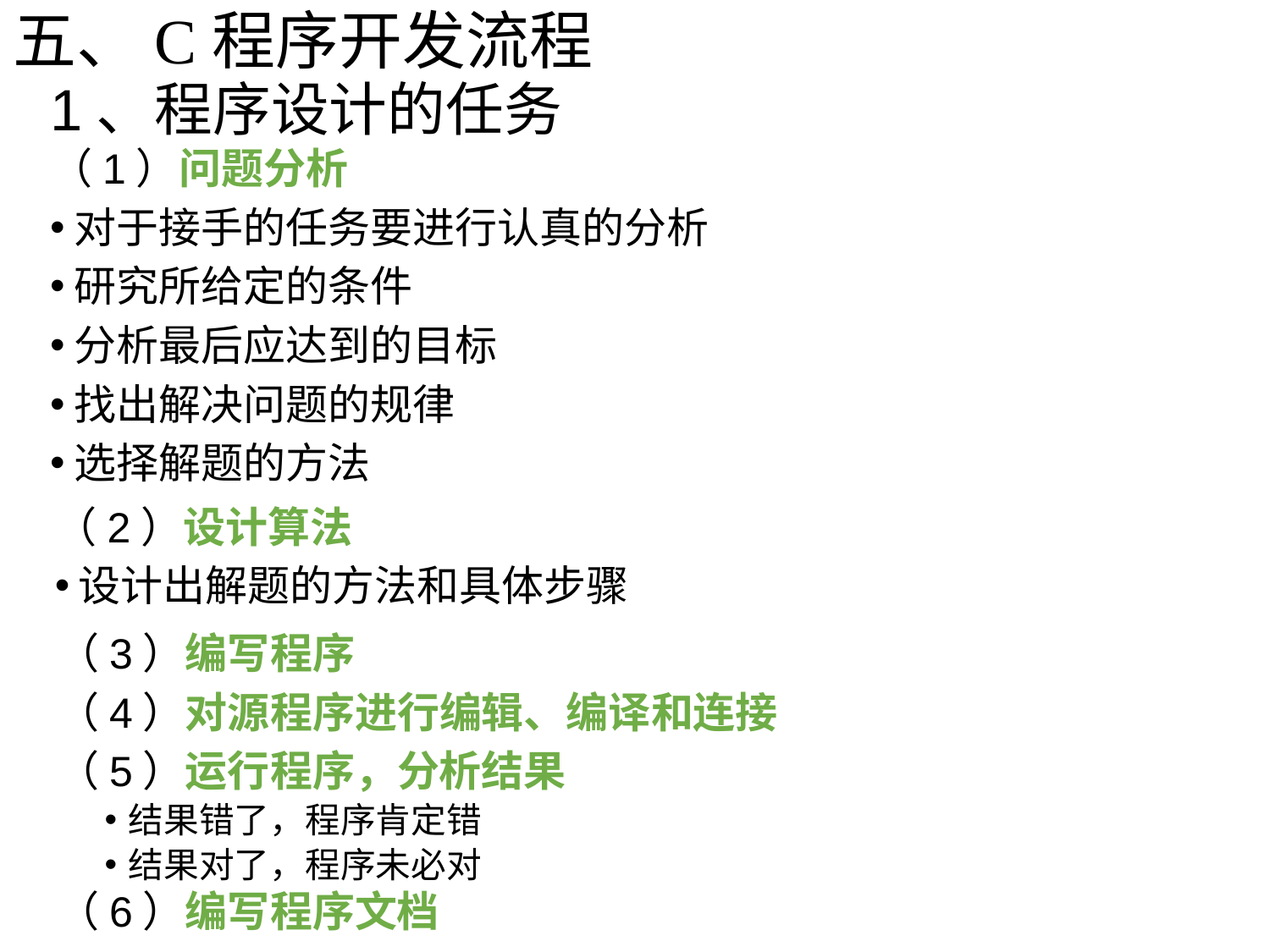

五、C程序开发流程
# 1、程序设计的任务
（1）问题分析
对于接手的任务要进行认真的分析
研究所给定的条件
分析最后应达到的目标
找出解决问题的规律
选择解题的方法
（2）设计算法
设计出解题的方法和具体步骤
（3）编写程序
（4）对源程序进行编辑、编译和连接
（5）运行程序，分析结果
结果错了，程序肯定错
结果对了，程序未必对
28
（6）编写程序文档